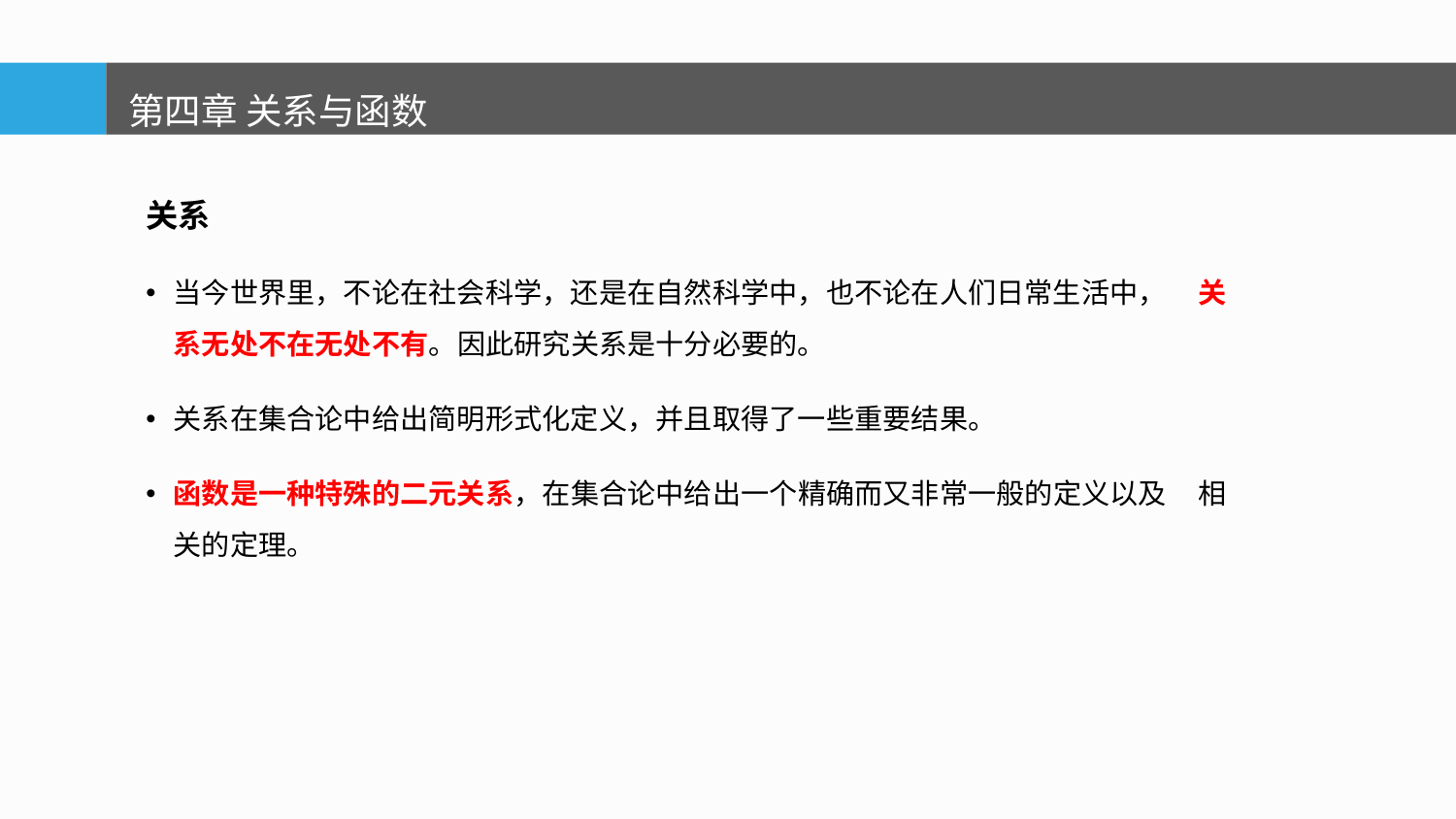

第四章 关系与函数

关系
当今世界里，不论在社会科学，还是在自然科学中，也不论在人们日常生活中，     关系无处不在无处不有。因此研究关系是十分必要的。
关系在集合论中给出简明形式化定义，并且取得了一些重要结果。
函数是一种特殊的二元关系，在集合论中给出一个精确而又非常一般的定义以及     相关的定理。